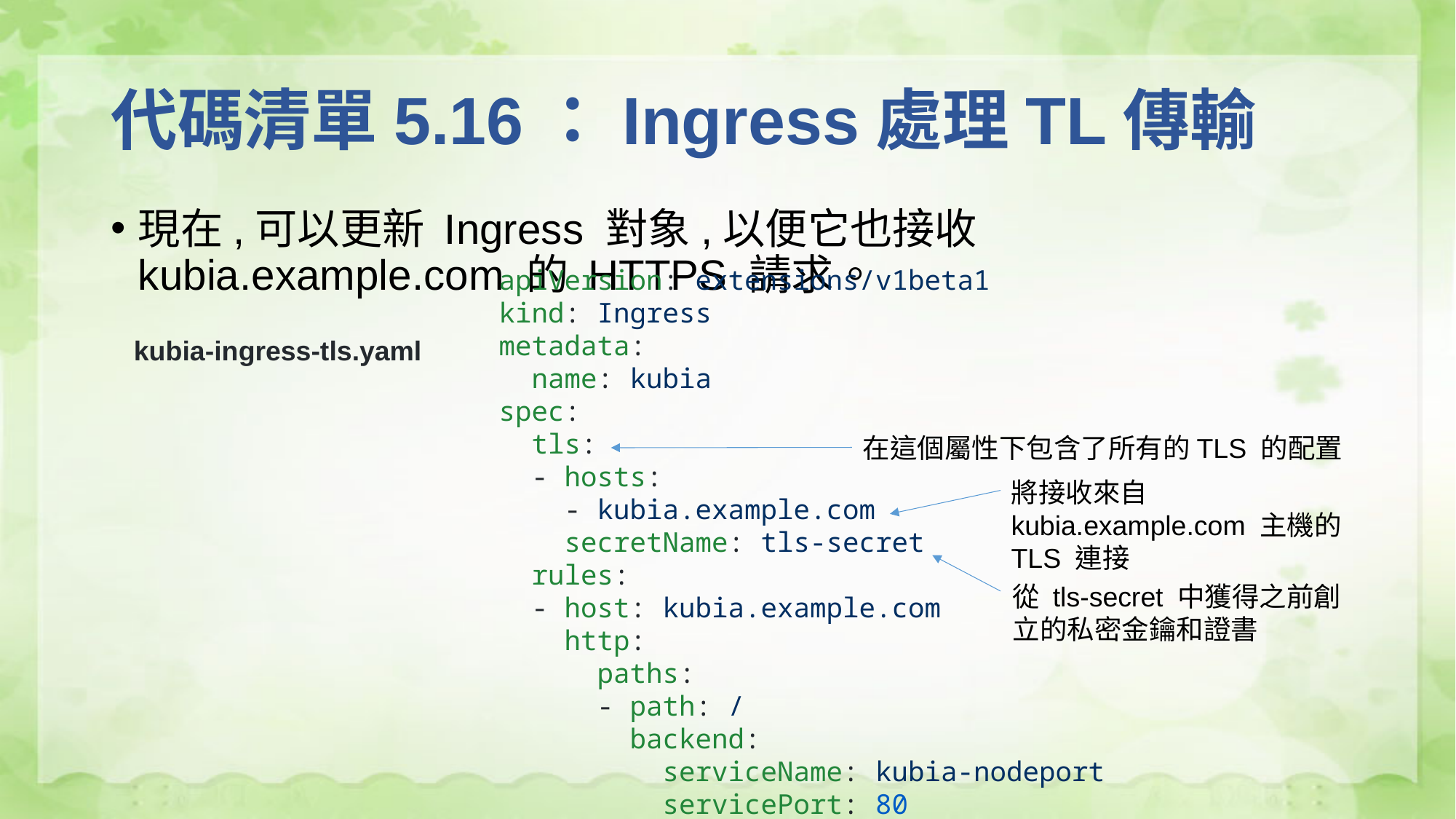

# 代碼清單5.16：Ingress處理TL傳輸
現在,可以更新 Ingress 對象,以便它也接收 kubia.example.com 的 HTTPS 請求。
apiVersion: extensions/v1beta1
kind: Ingress
metadata:
  name: kubia
spec:
  tls:
  - hosts:
    - kubia.example.com
    secretName: tls-secret
  rules:
  - host: kubia.example.com
    http:
      paths:
      - path: /
        backend:
          serviceName: kubia-nodeport
          servicePort: 80
kubia-ingress-tls.yaml
在這個屬性下包含了所有的TLS 的配置
將接收來自kubia.example.com 主機的TLS 連接
從 tls-secret 中獲得之前創立的私密金鑰和證書